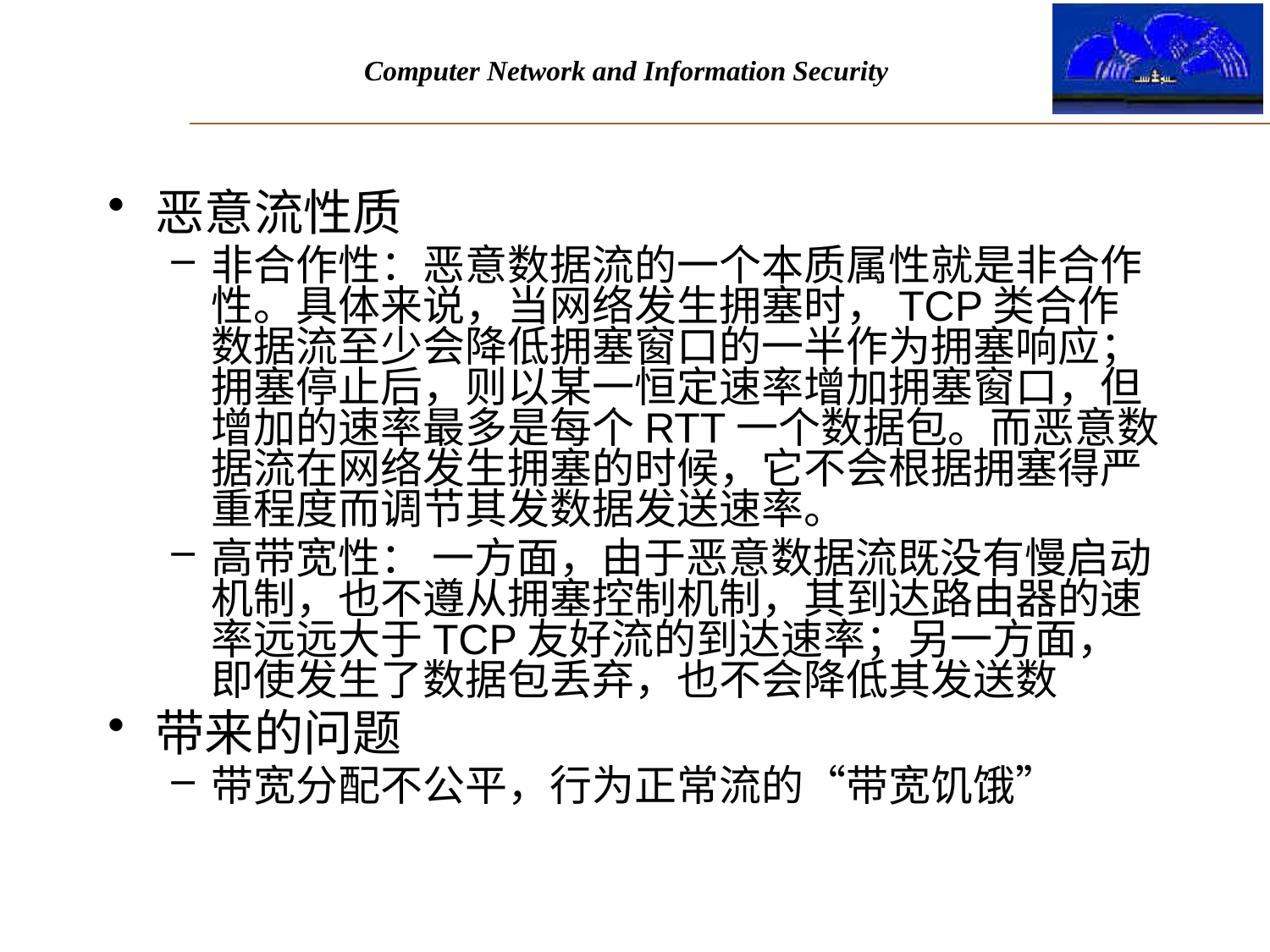

#
恶意流性质
非合作性：恶意数据流的一个本质属性就是非合作性。具体来说，当网络发生拥塞时，TCP类合作数据流至少会降低拥塞窗口的一半作为拥塞响应；拥塞停止后，则以某一恒定速率增加拥塞窗口，但增加的速率最多是每个RTT一个数据包。而恶意数据流在网络发生拥塞的时候，它不会根据拥塞得严重程度而调节其发数据发送速率。
高带宽性： 一方面，由于恶意数据流既没有慢启动机制，也不遵从拥塞控制机制，其到达路由器的速率远远大于TCP友好流的到达速率；另一方面，即使发生了数据包丢弃，也不会降低其发送数
带来的问题
带宽分配不公平，行为正常流的“带宽饥饿”